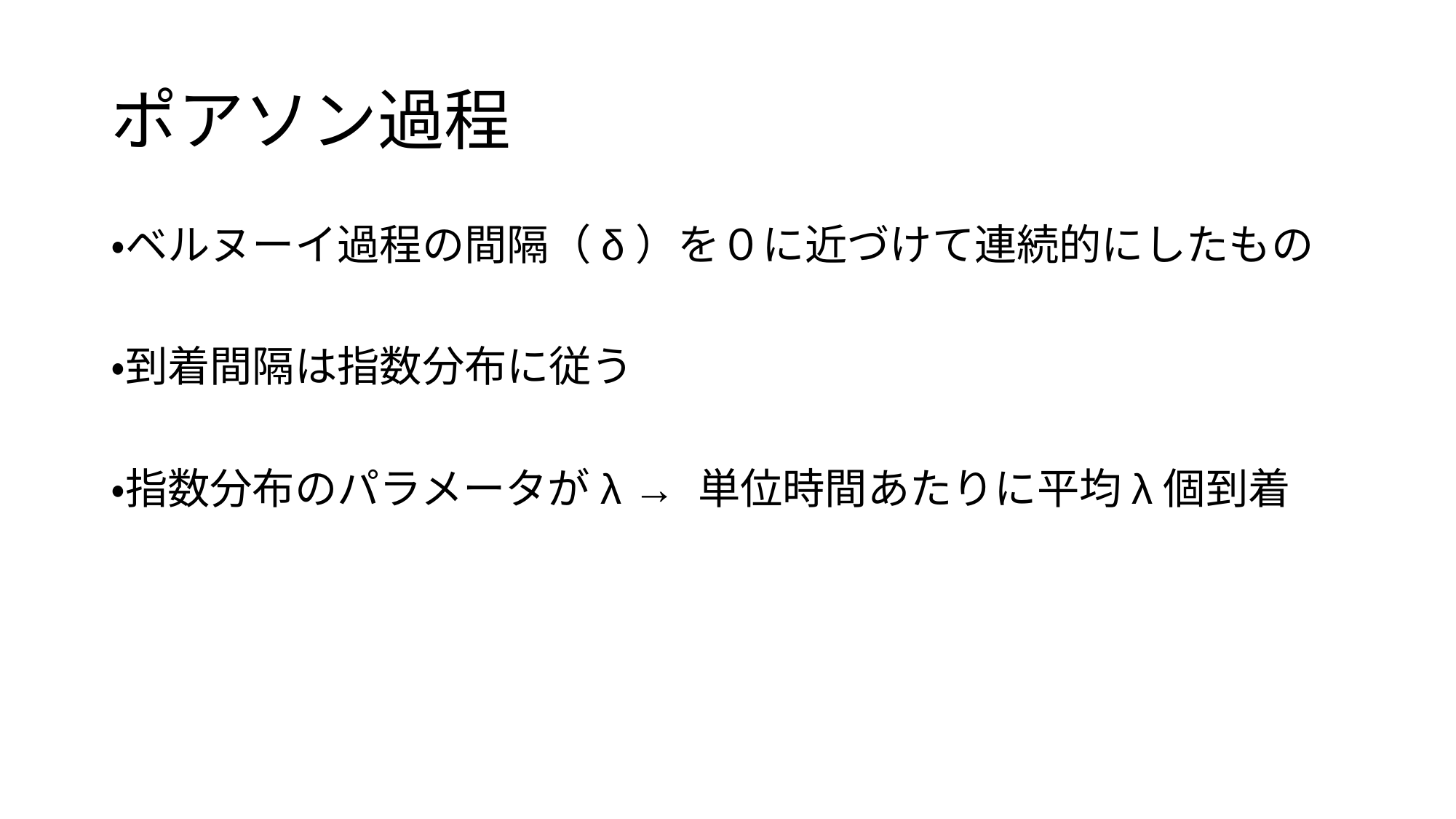

# ポアソン過程
・ベルヌーイ過程の間隔（δ）を０に近づけて連続的にしたもの

・到着間隔は指数分布に従う

・指数分布のパラメータがλ → 単位時間あたりに平均λ個到着